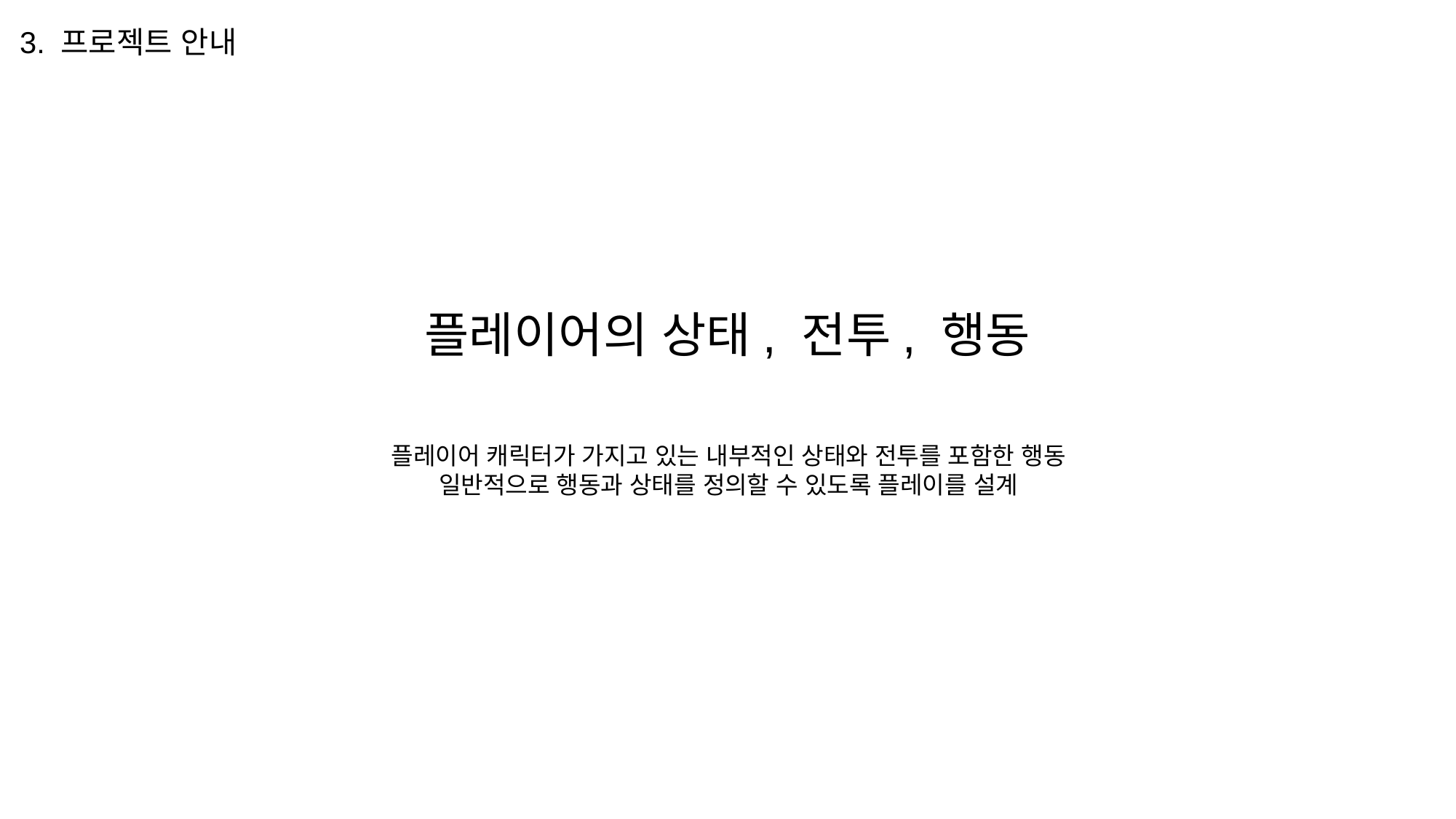

3. 프로젝트 안내
플레이어의 상태, 전투, 행동
플레이어 캐릭터가 가지고 있는 내부적인 상태와 전투를 포함한 행동
일반적으로 행동과 상태를 정의할 수 있도록 플레이를 설계